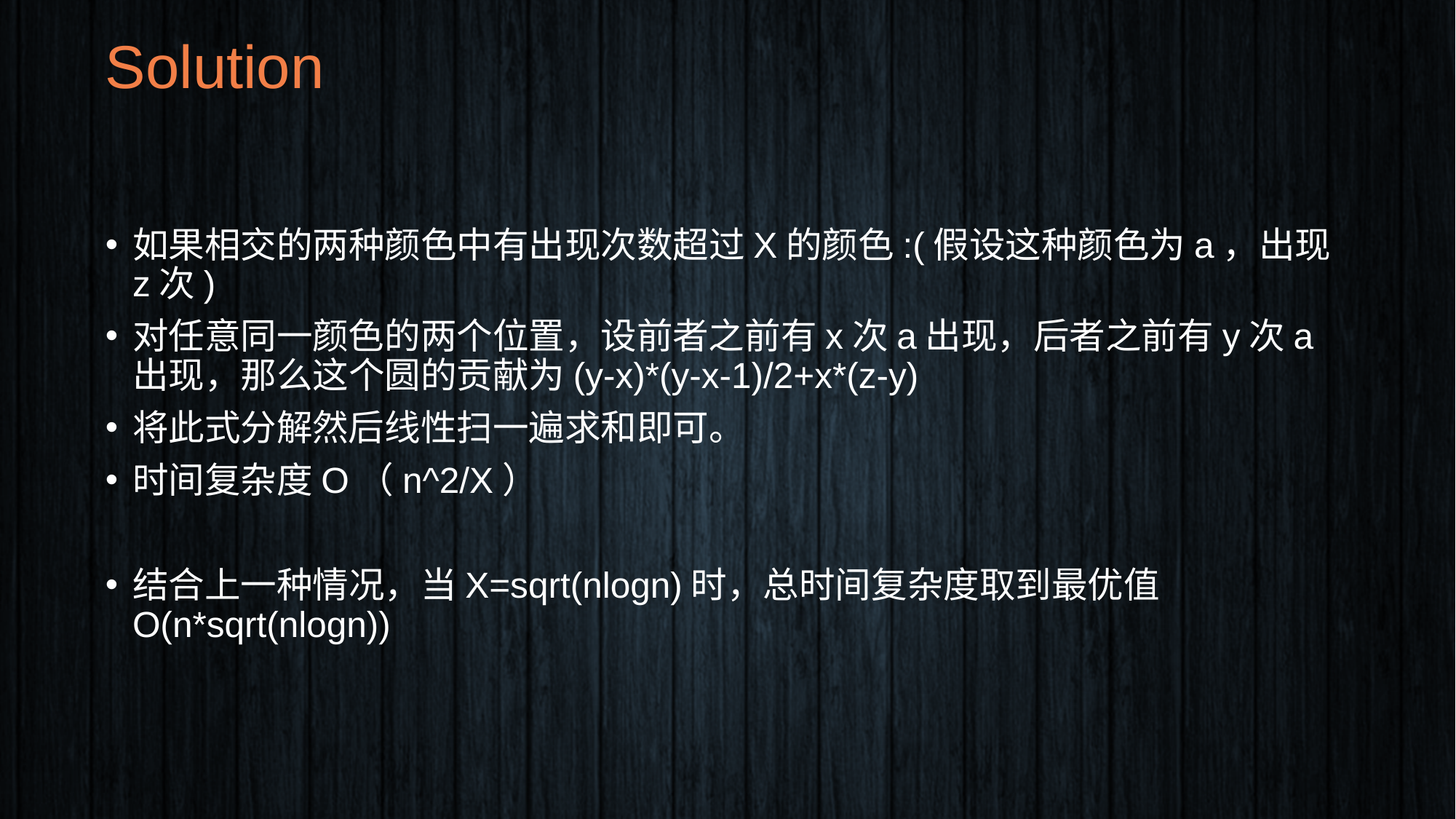

# Solution
如果相交的两种颜色中有出现次数超过X的颜色:(假设这种颜色为a，出现z次)
对任意同一颜色的两个位置，设前者之前有x次a出现，后者之前有y次a出现，那么这个圆的贡献为(y-x)*(y-x-1)/2+x*(z-y)
将此式分解然后线性扫一遍求和即可。
时间复杂度O（n^2/X）

结合上一种情况，当X=sqrt(nlogn)时，总时间复杂度取到最优值O(n*sqrt(nlogn))